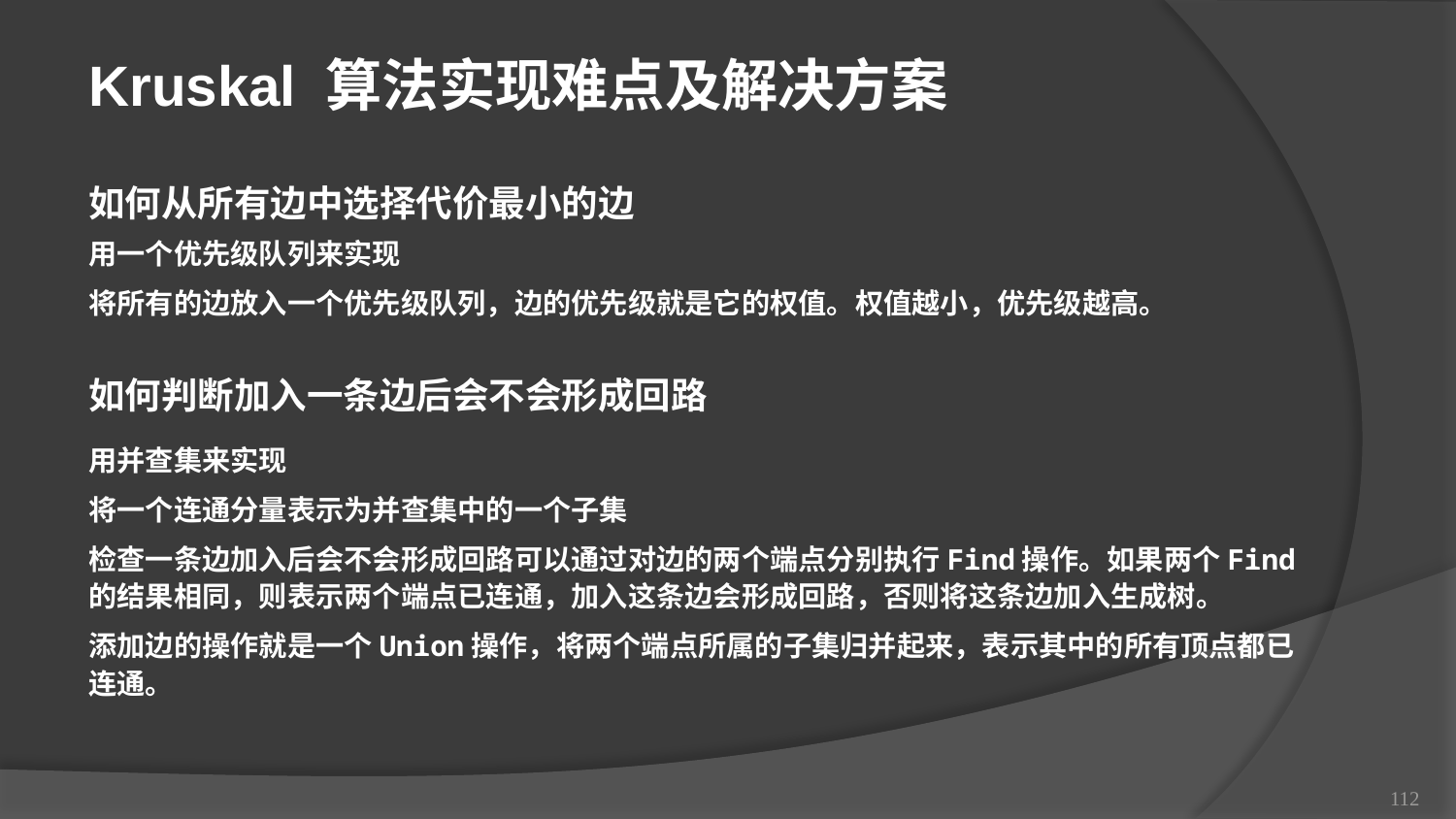

Kruskal 算法实现难点及解决方案
如何从所有边中选择代价最小的边

如何判断加入一条边后会不会形成回路

用一个优先级队列来实现
将所有的边放入一个优先级队列，边的优先级就是它的权值。权值越小，优先级越高。
用并查集来实现
将一个连通分量表示为并查集中的一个子集
检查一条边加入后会不会形成回路可以通过对边的两个端点分别执行Find操作。如果两个Find的结果相同，则表示两个端点已连通，加入这条边会形成回路，否则将这条边加入生成树。
添加边的操作就是一个Union操作，将两个端点所属的子集归并起来，表示其中的所有顶点都已连通。
112